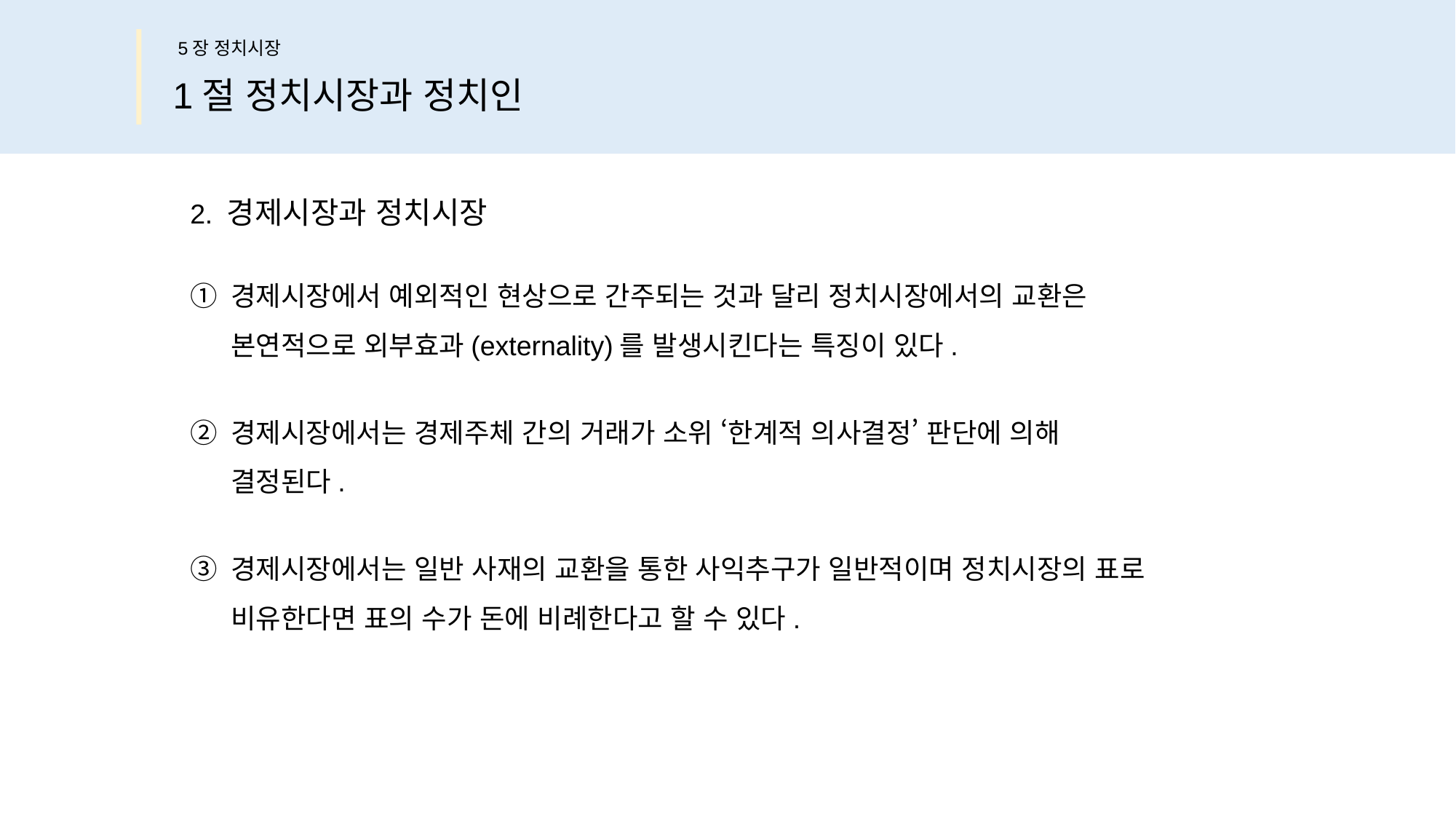

5장 정치시장
1절 정치시장과 정치인
2. 경제시장과 정치시장

경제시장에서 예외적인 현상으로 간주되는 것과 달리 정치시장에서의 교환은 본연적으로 외부효과(externality)를 발생시킨다는 특징이 있다.

경제시장에서는 경제주체 간의 거래가 소위 ‘한계적 의사결정’ 판단에 의해      결정된다.

경제시장에서는 일반 사재의 교환을 통한 사익추구가 일반적이며 정치시장의 표로 비유한다면 표의 수가 돈에 비례한다고 할 수 있다.